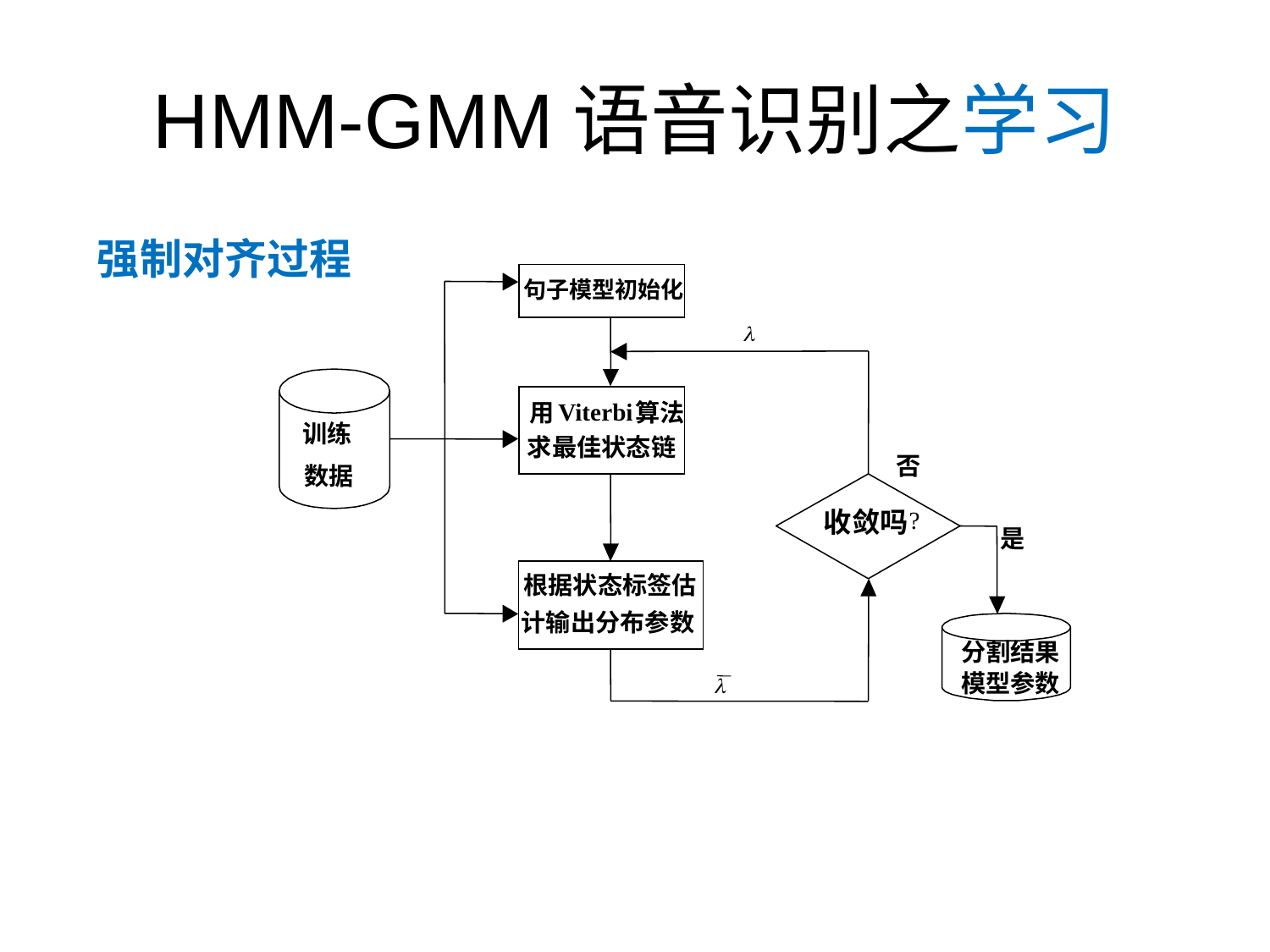

# HMM-GMM语音识别之学习
强制对齐过程

句子模型初始化

λ

Viterbi
用
算法

训练

求最佳状态链

否

数据

?

收敛吗

是

根据状态标签估

计输出分布参数

分割结果
模型参数

λ